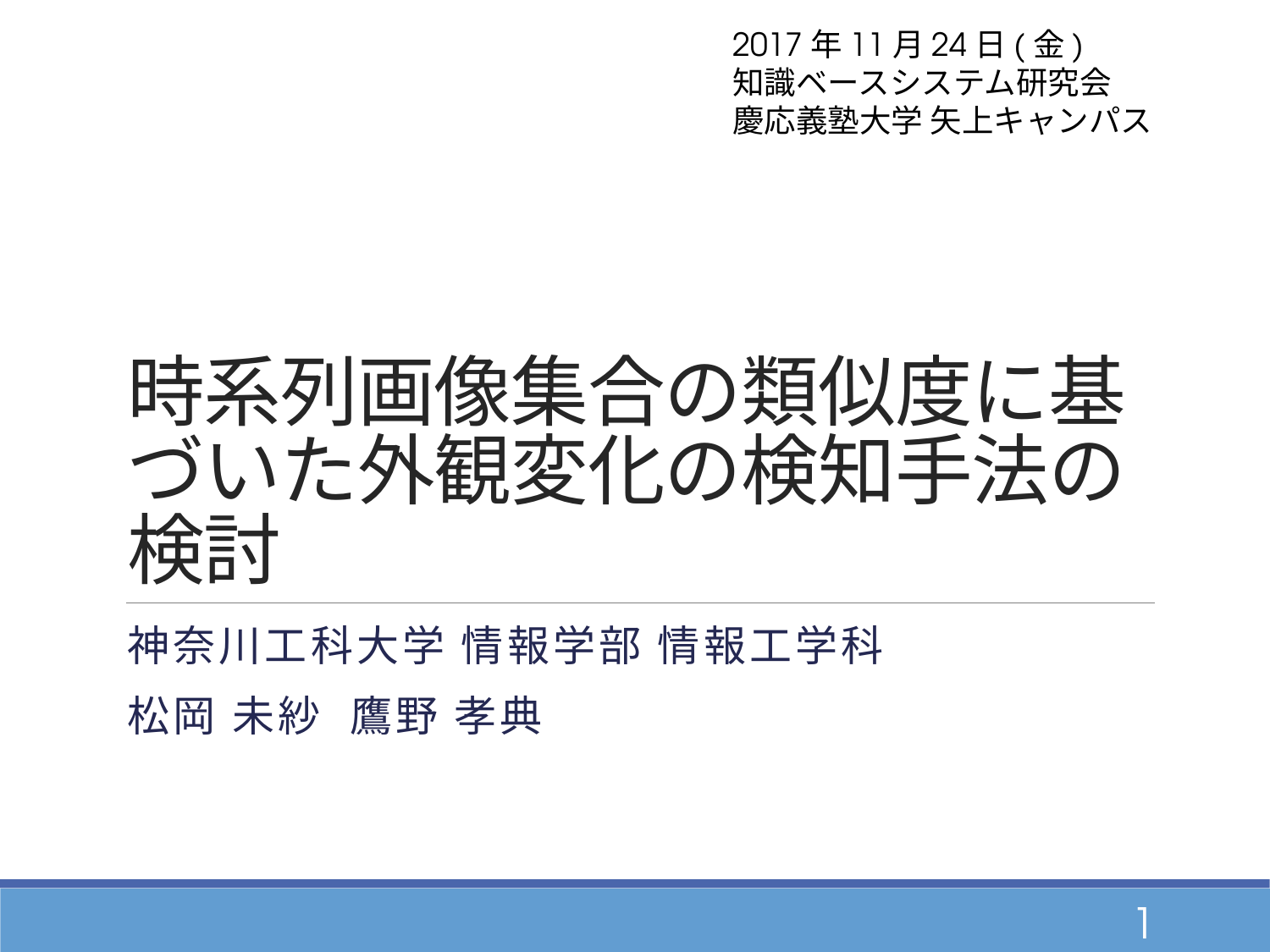

2017年11月24日(金)
知識ベースシステム研究会
慶応義塾大学 矢上キャンパス
# 時系列画像集合の類似度に基づいた外観変化の検知手法の検討
神奈川工科大学 情報学部 情報工学科
松岡 未紗  鷹野 孝典
1